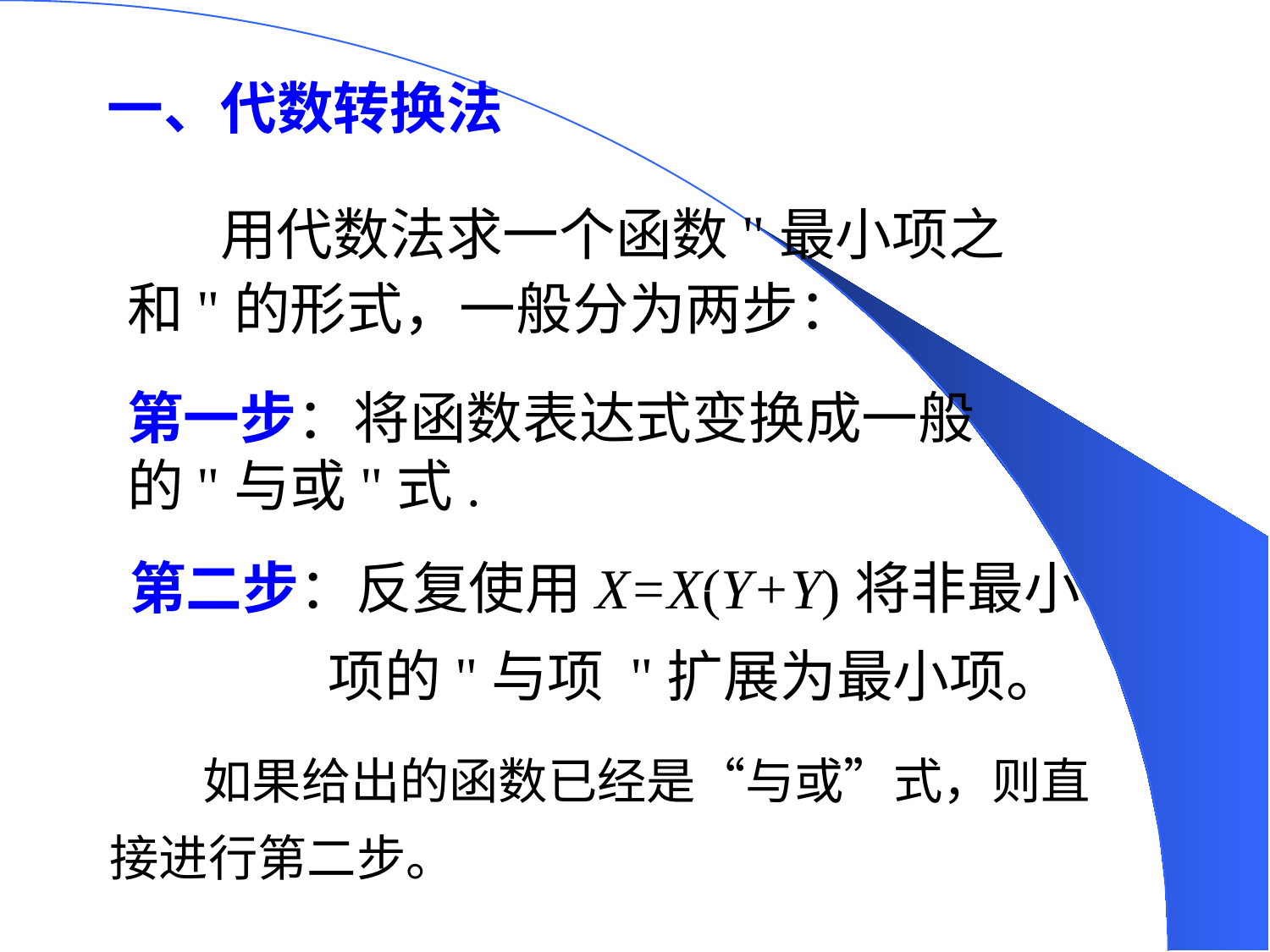

一、代数转换法
用代数法求一个函数"最小项之和"的形式，一般分为两步：
第一步：将函数表达式变换成一般的"与或"式.
第二步：反复使用X=X(Y+Y)将非最小项的"与项 "扩展为最小项。

如果给出的函数已经是“与或”式，则直接进行第二步。